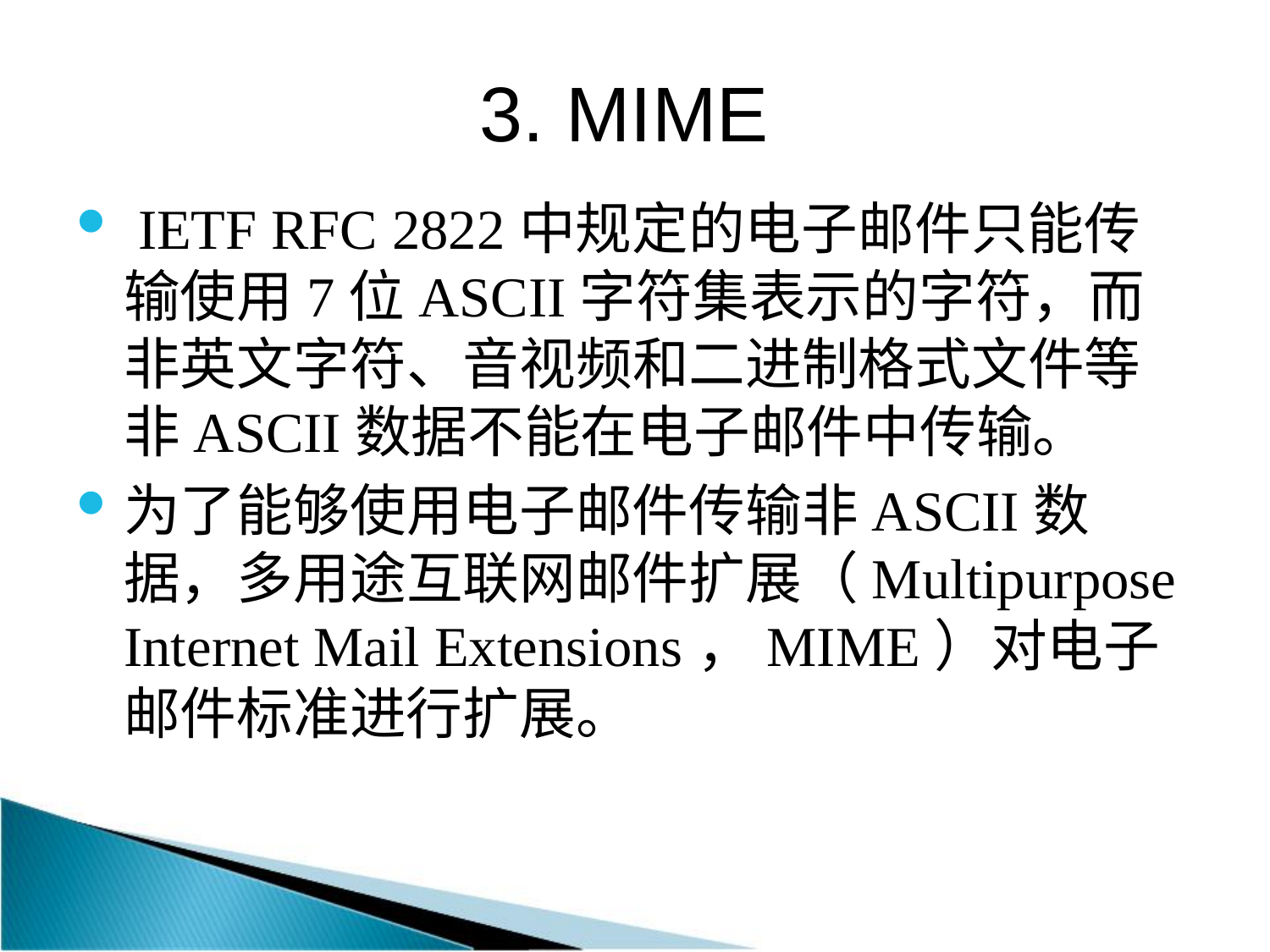

# 3. MIME
 IETF RFC 2822中规定的电子邮件只能传输使用7位ASCII字符集表示的字符，而非英文字符、音视频和二进制格式文件等非ASCII数据不能在电子邮件中传输。
为了能够使用电子邮件传输非ASCII数据，多用途互联网邮件扩展（Multipurpose Internet Mail Extensions，MIME）对电子邮件标准进行扩展。